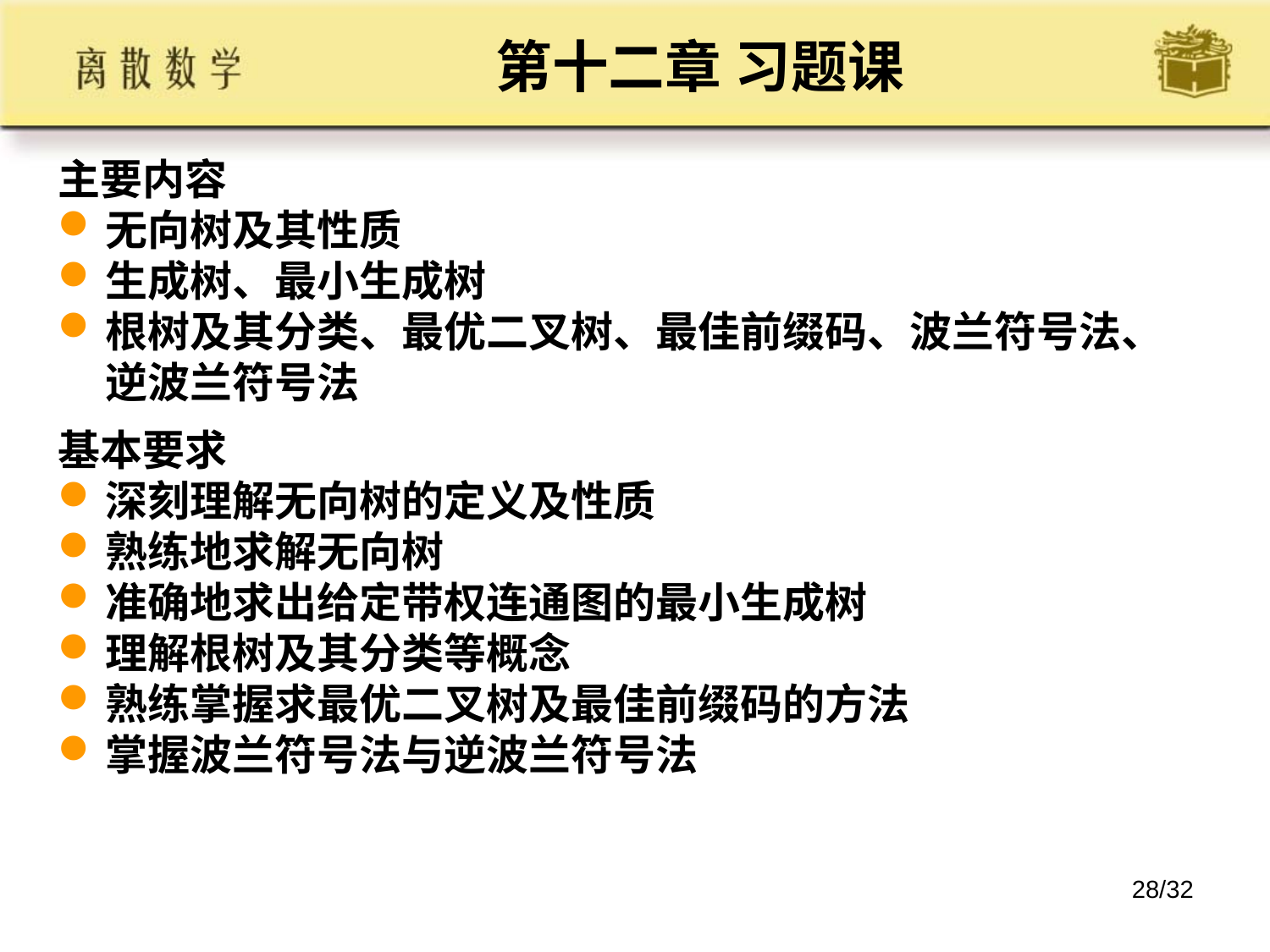

# 第十二章 习题课
主要内容
无向树及其性质
生成树、最小生成树
根树及其分类、最优二叉树、最佳前缀码、波兰符号法、逆波兰符号法
基本要求
深刻理解无向树的定义及性质
熟练地求解无向树
准确地求出给定带权连通图的最小生成树
理解根树及其分类等概念
熟练掌握求最优二叉树及最佳前缀码的方法
掌握波兰符号法与逆波兰符号法
28/32